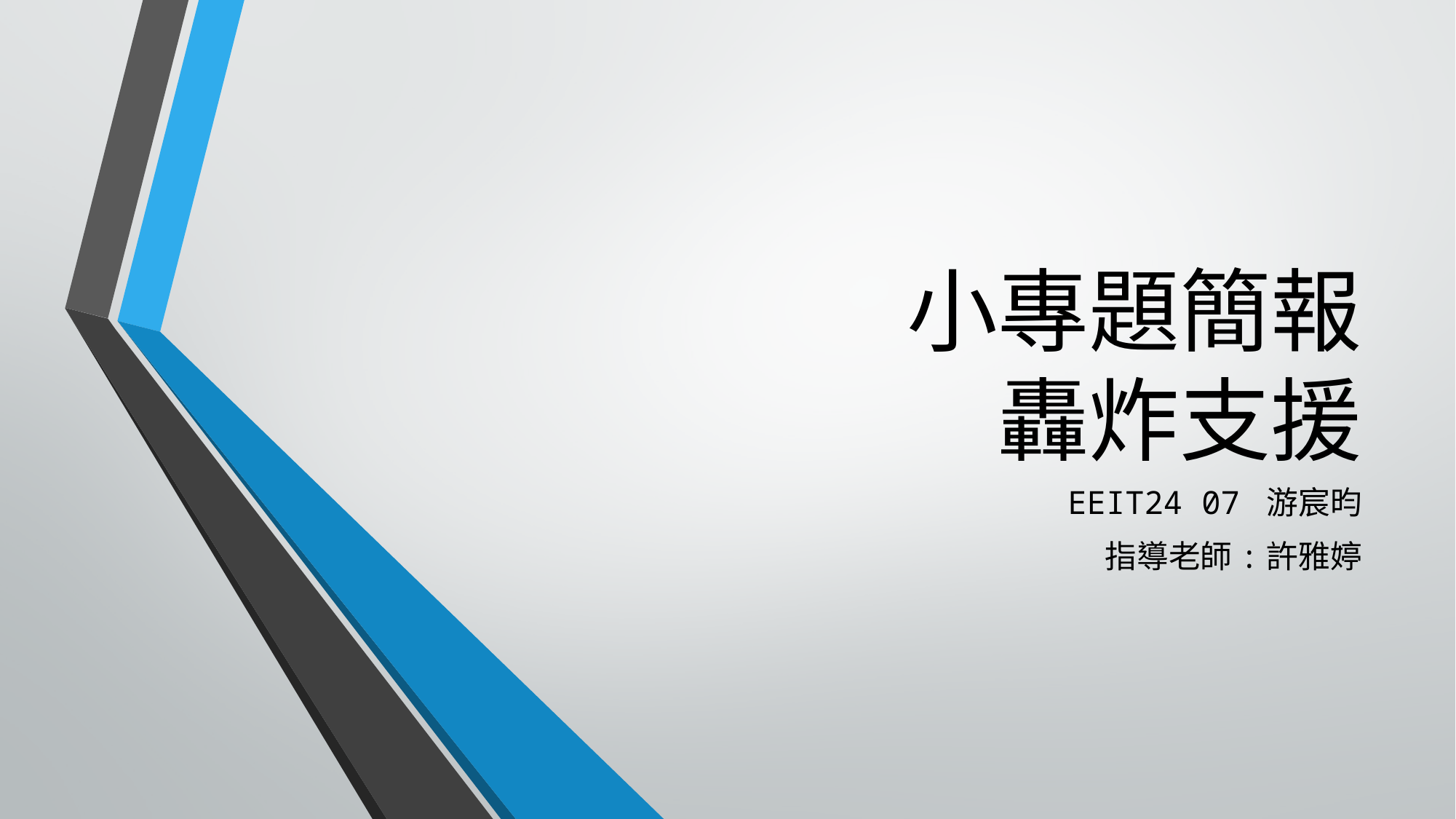

# 小專題簡報 轟炸支援
EEIT24 07 游宸昀
指導老師:許雅婷